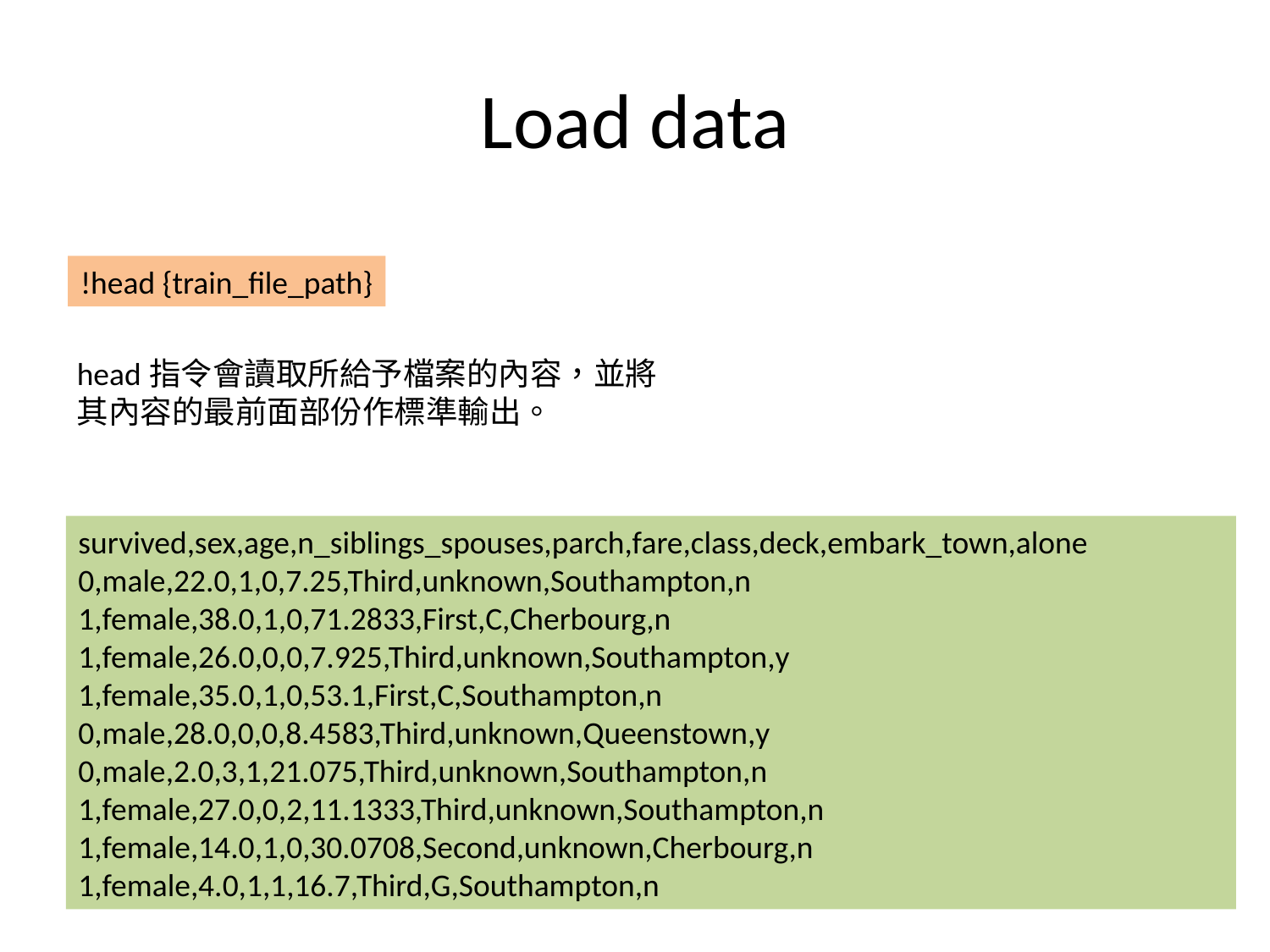

# Load data
!head {train_file_path}
head指令會讀取所給予檔案的內容，並將其內容的最前面部份作標準輸出。
survived,sex,age,n_siblings_spouses,parch,fare,class,deck,embark_town,alone 0,male,22.0,1,0,7.25,Third,unknown,Southampton,n 1,female,38.0,1,0,71.2833,First,C,Cherbourg,n 1,female,26.0,0,0,7.925,Third,unknown,Southampton,y 1,female,35.0,1,0,53.1,First,C,Southampton,n 0,male,28.0,0,0,8.4583,Third,unknown,Queenstown,y 0,male,2.0,3,1,21.075,Third,unknown,Southampton,n 1,female,27.0,0,2,11.1333,Third,unknown,Southampton,n 1,female,14.0,1,0,30.0708,Second,unknown,Cherbourg,n 1,female,4.0,1,1,16.7,Third,G,Southampton,n